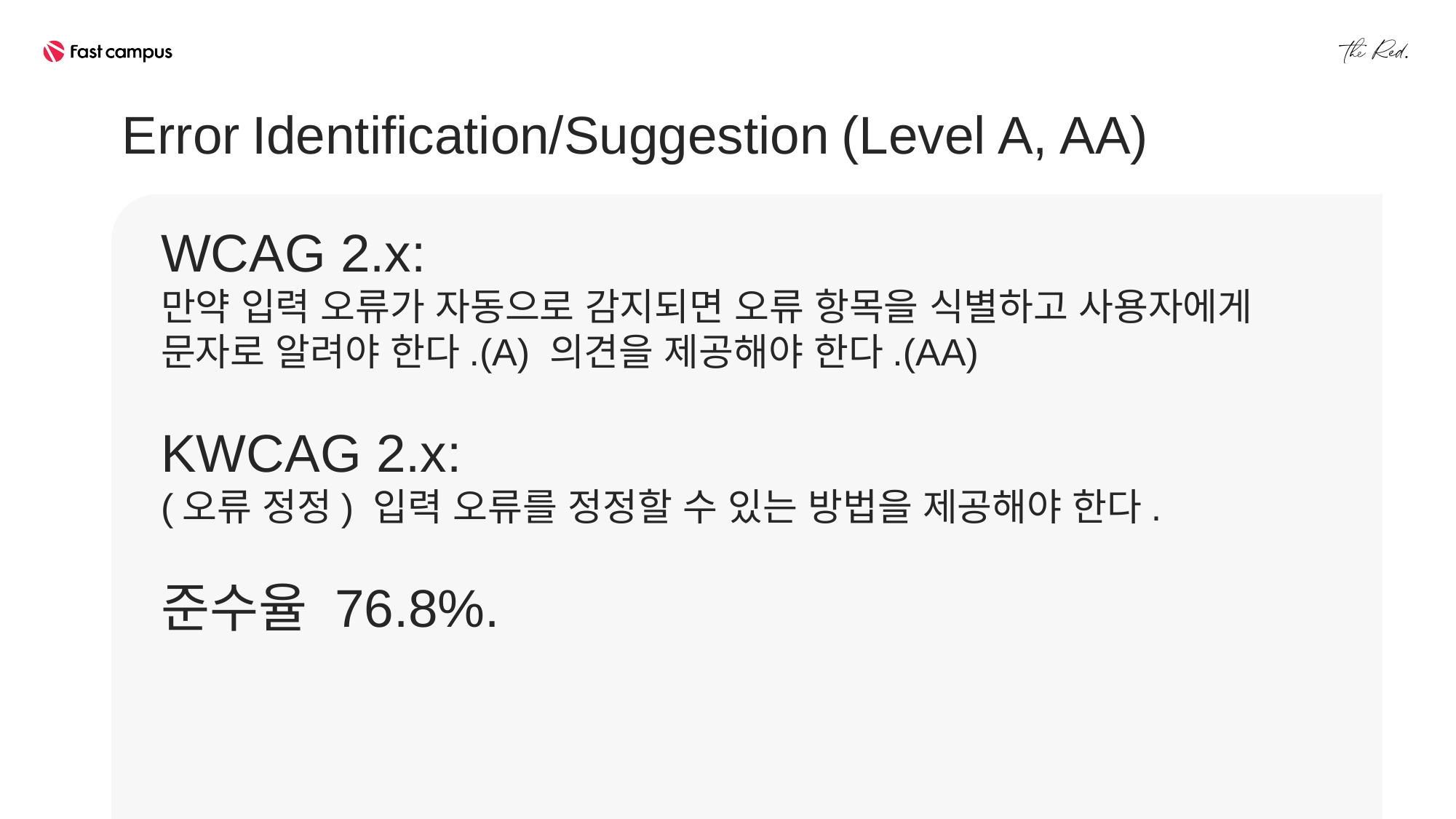

Error Identification/Suggestion (Level A, AA)
WCAG 2.x:
만약 입력 오류가 자동으로 감지되면 오류 항목을 식별하고 사용자에게
문자로 알려야 한다.(A) 의견을 제공해야 한다.(AA)

KWCAG 2.x:
(오류 정정) 입력 오류를 정정할 수 있는 방법을 제공해야 한다.

준수율 76.8%.